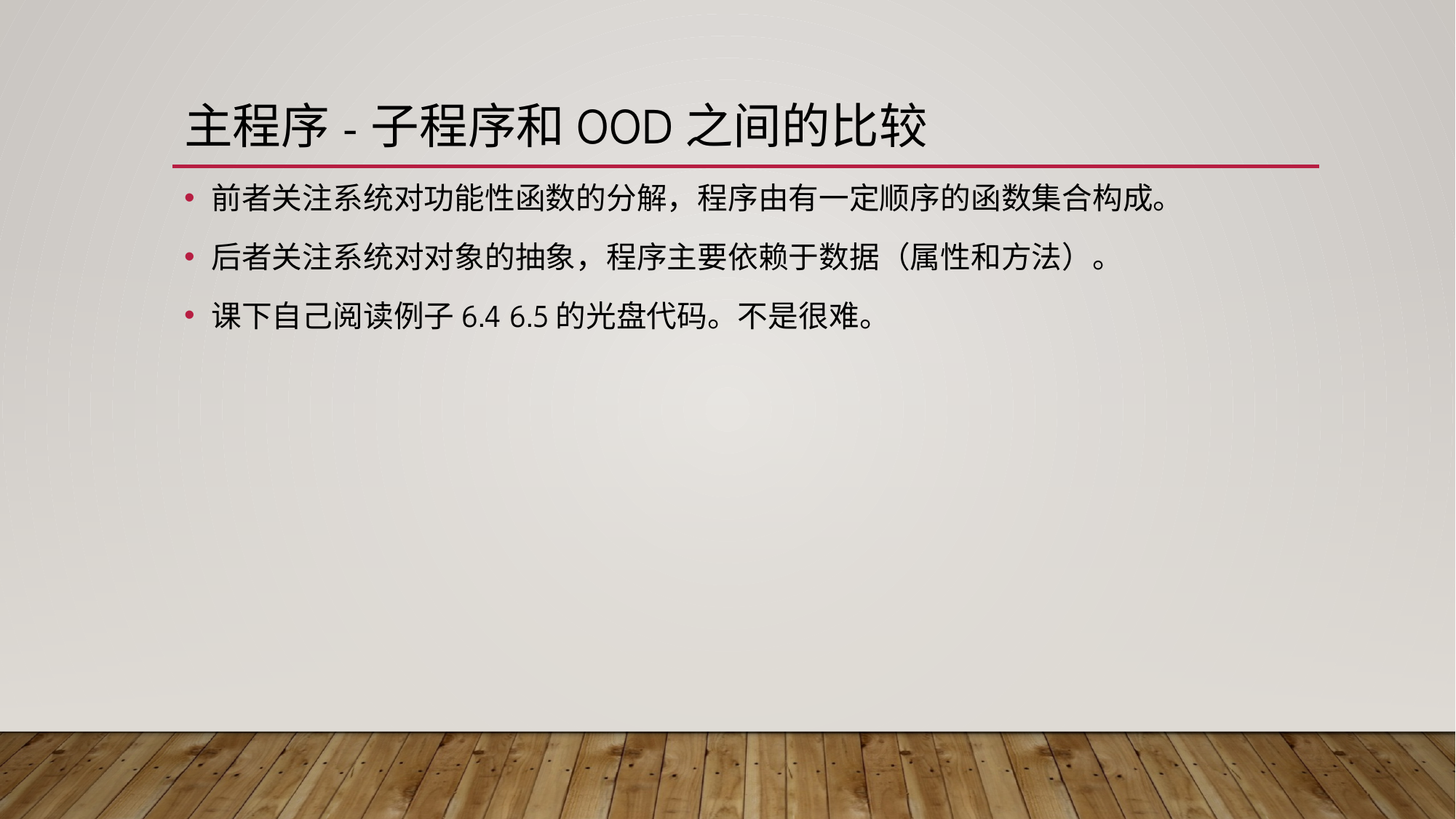

# 主程序-子程序和OOD之间的比较
前者关注系统对功能性函数的分解，程序由有一定顺序的函数集合构成。
后者关注系统对对象的抽象，程序主要依赖于数据（属性和方法）。
课下自己阅读例子6.4 6.5的光盘代码。不是很难。